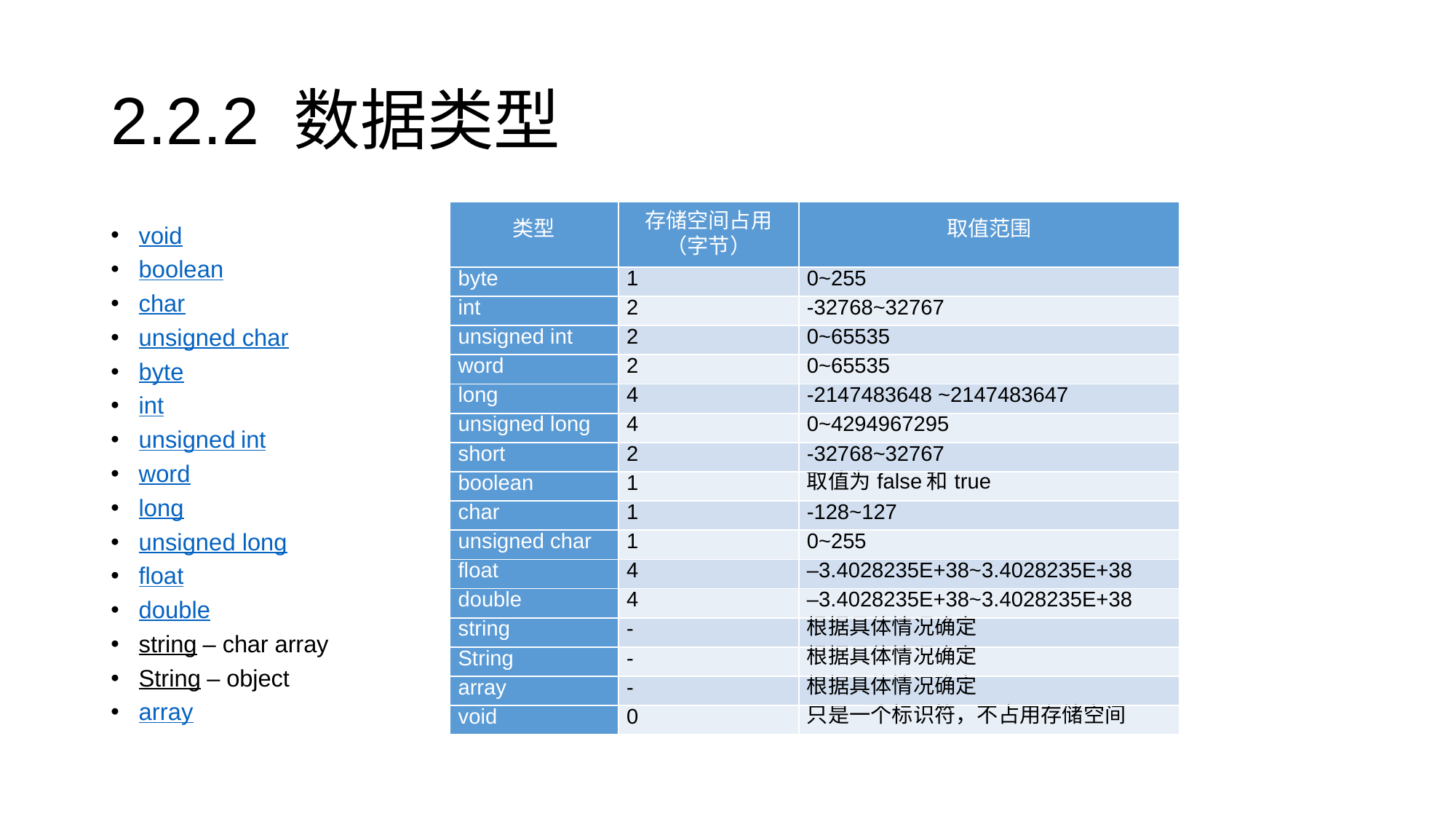

# 2.2.2 数据类型
| 类型 | 存储空间占用（字节） | 取值范围 |
| --- | --- | --- |
| byte | 1 | 0~255 |
| int | 2 | -32768~32767 |
| unsigned int | 2 | 0~65535 |
| word | 2 | 0~65535 |
| long | 4 | -2147483648 ~2147483647 |
| unsigned long | 4 | 0~4294967295 |
| short | 2 | -32768~32767 |
| boolean | 1 | 取值为false和true |
| char | 1 | -128~127 |
| unsigned char | 1 | 0~255 |
| float | 4 | –3.4028235E+38~3.4028235E+38 |
| double | 4 | –3.4028235E+38~3.4028235E+38 |
| string | - | 根据具体情况确定 |
| String | - | 根据具体情况确定 |
| array | - | 根据具体情况确定 |
| void | 0 | 只是一个标识符，不占用存储空间 |
void
boolean
char
unsigned char
byte
int
unsigned int
word
long
unsigned long
float
double
string – char array
String – object
array